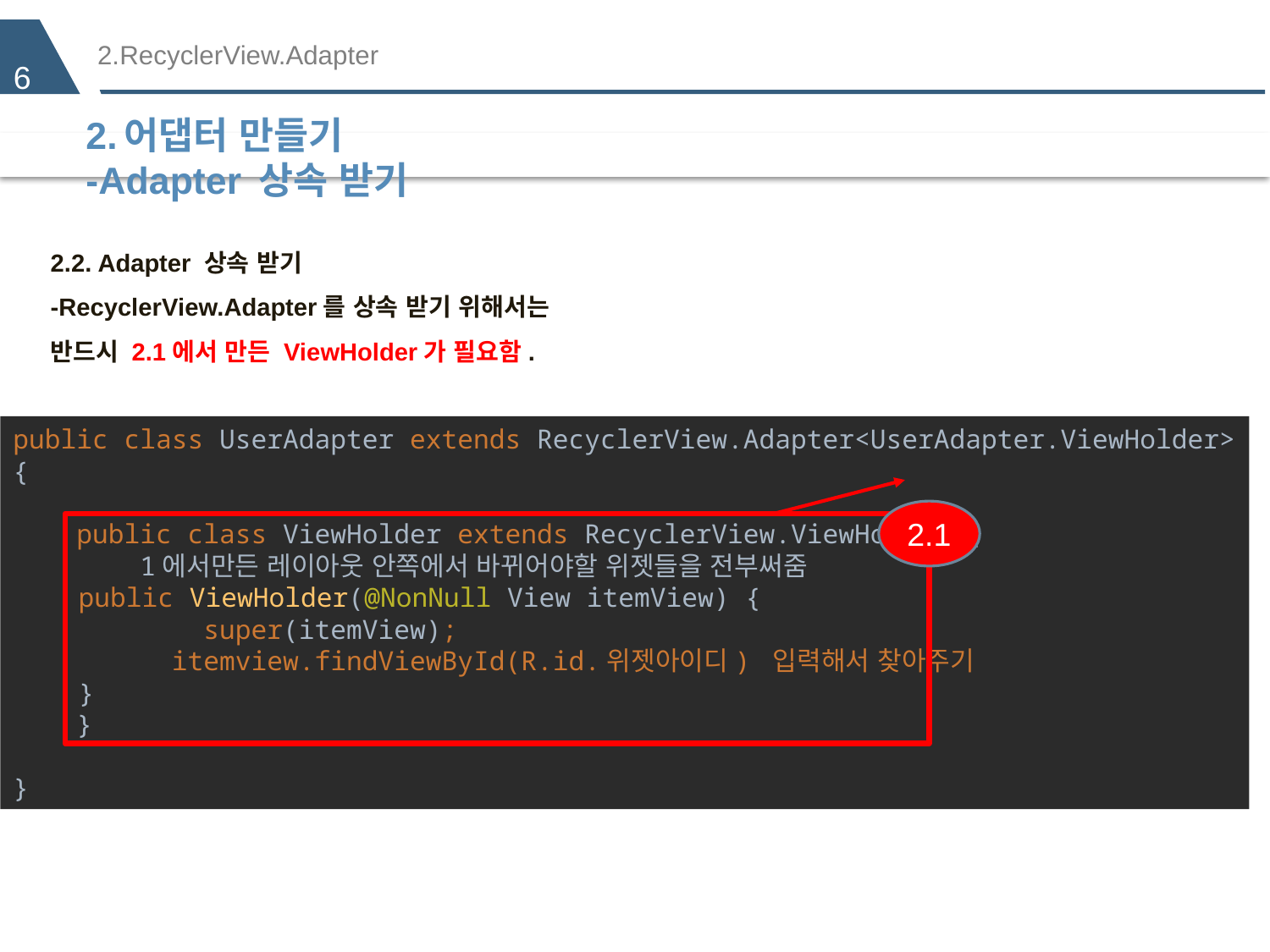

# 2.RecyclerView.Adapter
6
2.어댑터 만들기
-Adapter 상속 받기
2.2. Adapter 상속 받기
-RecyclerView.Adapter를 상속 받기 위해서는
반드시 2.1에서 만든 ViewHolder가 필요함.
public class UserAdapter extends RecyclerView.Adapter<UserAdapter.ViewHolder> {
    public class ViewHolder extends RecyclerView.ViewHolder {
	1에서만든 레이아웃 안쪽에서 바뀌어야할 위젯들을 전부써줌
        public ViewHolder(@NonNull View itemView) {
            super(itemView);
	  itemview.findViewById(R.id.위젯아이디) 입력해서 찾아주기
        }
    }
}
2.1